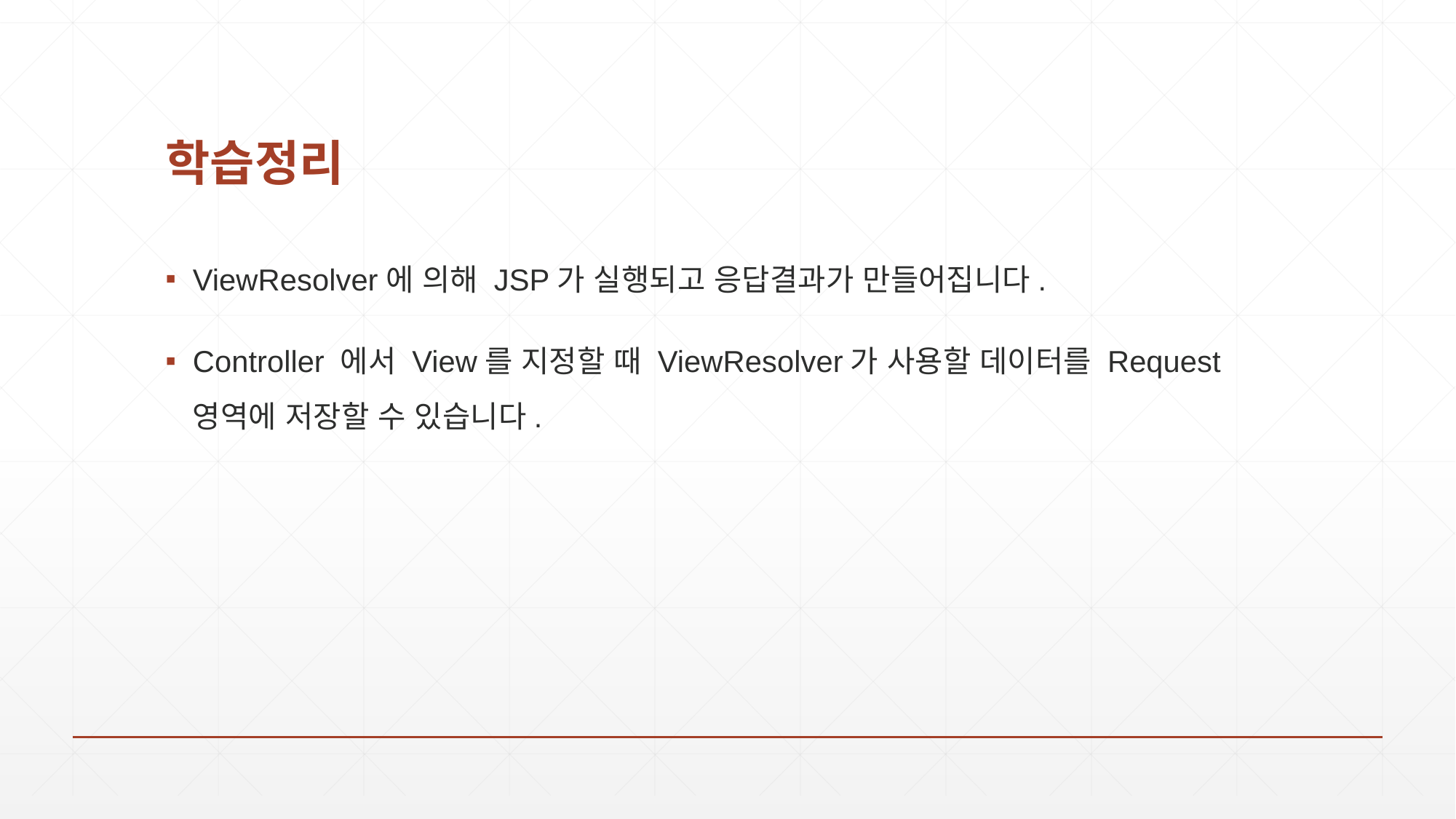

# 학습정리
ViewResolver에 의해 JSP가 실행되고 응답결과가 만들어집니다.
Controller 에서 View를 지정할 때 ViewResolver가 사용할 데이터를 Request 영역에 저장할 수 있습니다.